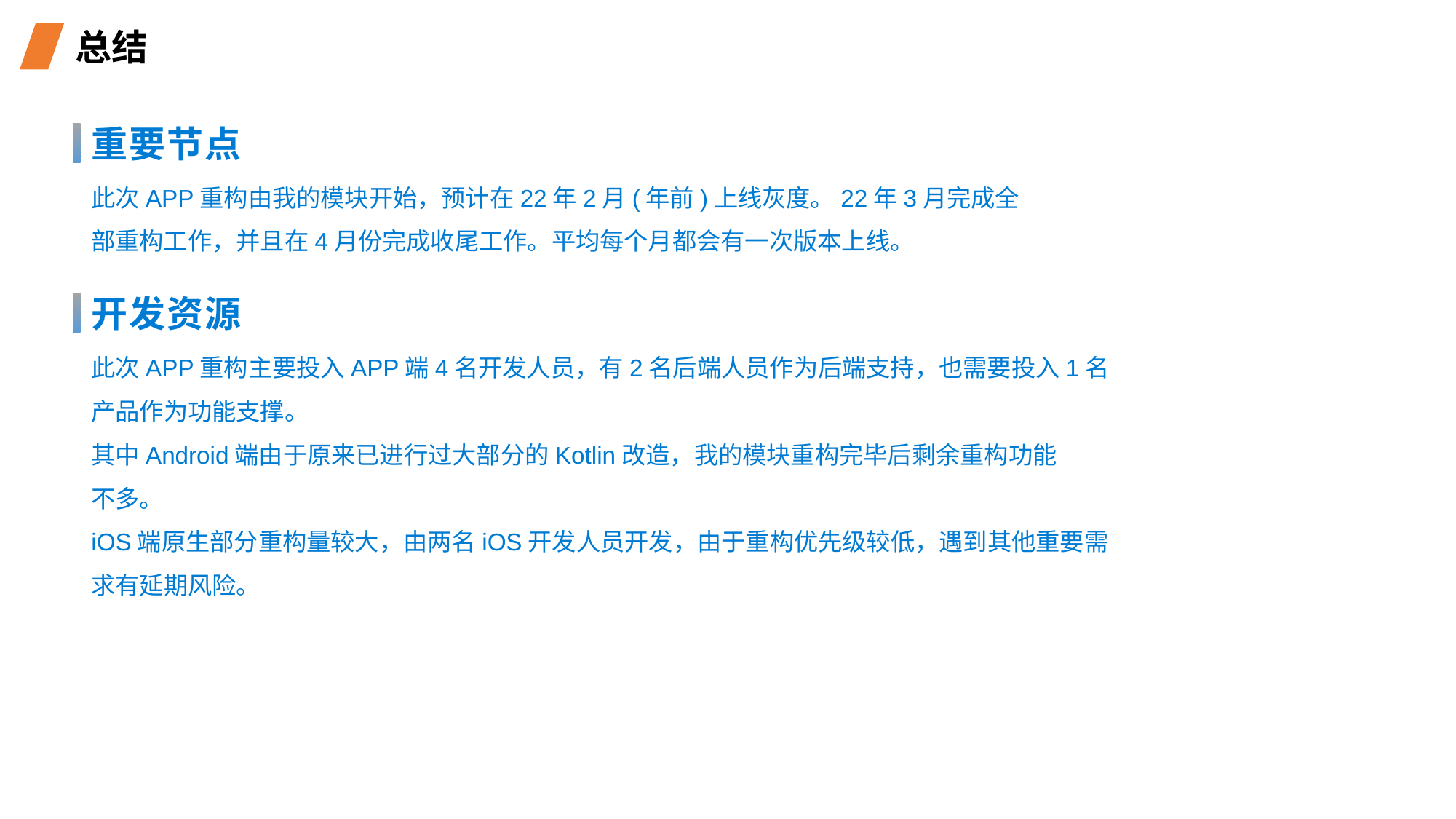

总结

重要节点

此次APP重构由我的模块开始，预计在22年2月(年前)上线灰度。22年3月完成全部重构工作，并且在4月份完成收尾工作。平均每个月都会有一次版本上线。
开发资源

此次APP重构主要投入APP端4名开发人员，有2名后端人员作为后端支持，也需要投入1名产品作为功能支撑。
其中Android端由于原来已进行过大部分的Kotlin改造，我的模块重构完毕后剩余重构功能
不多。
iOS端原生部分重构量较大，由两名iOS开发人员开发，由于重构优先级较低，遇到其他重要需求有延期风险。